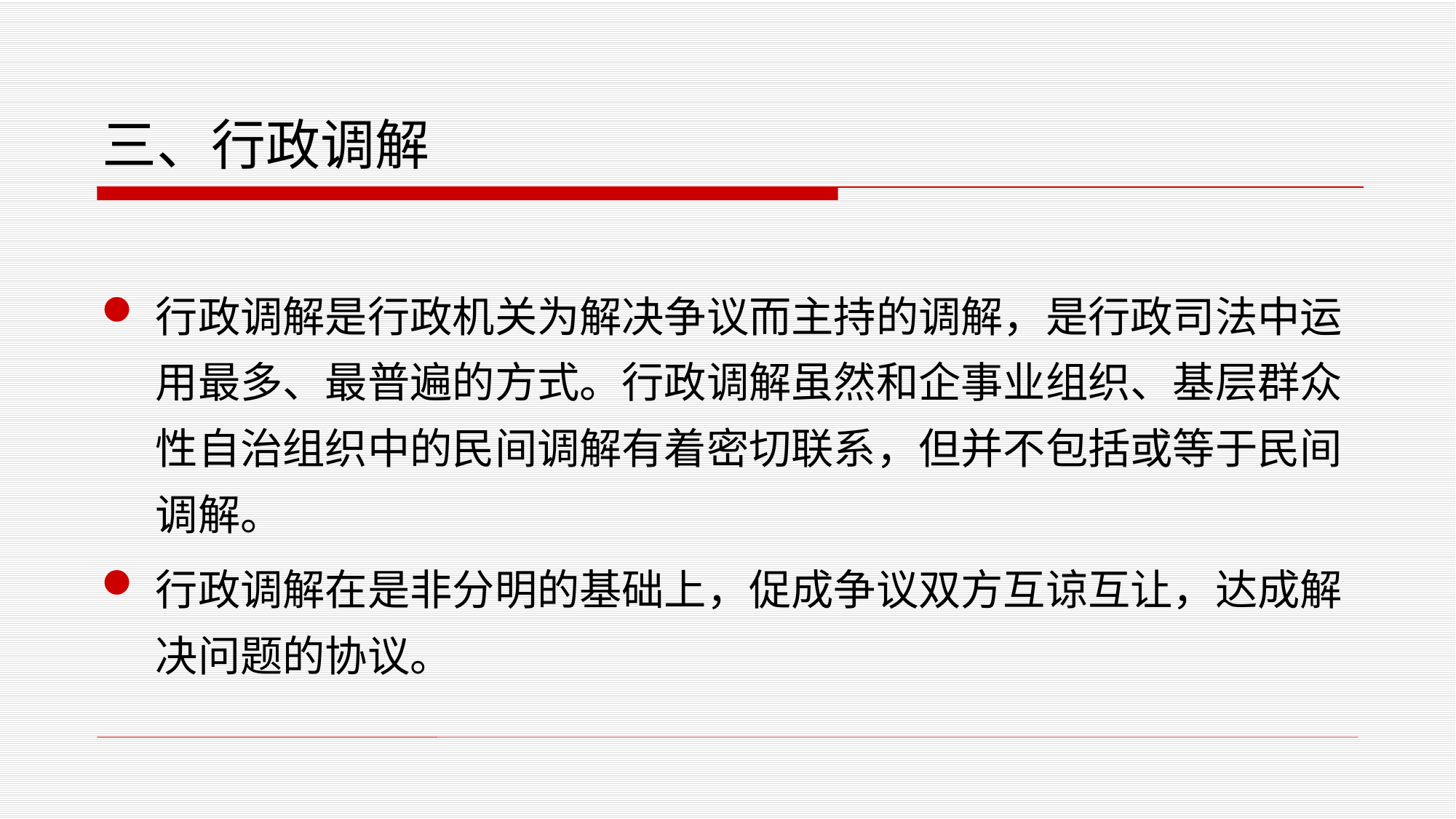

# 三、行政调解

行政调解是行政机关为解决争议而主持的调解，是行政司法中运用最多、最普遍的方式。行政调解虽然和企事业组织、基层群众性自治组织中的民间调解有着密切联系，但并不包括或等于民间调解。
行政调解在是非分明的基础上，促成争议双方互谅互让，达成解决问题的协议。